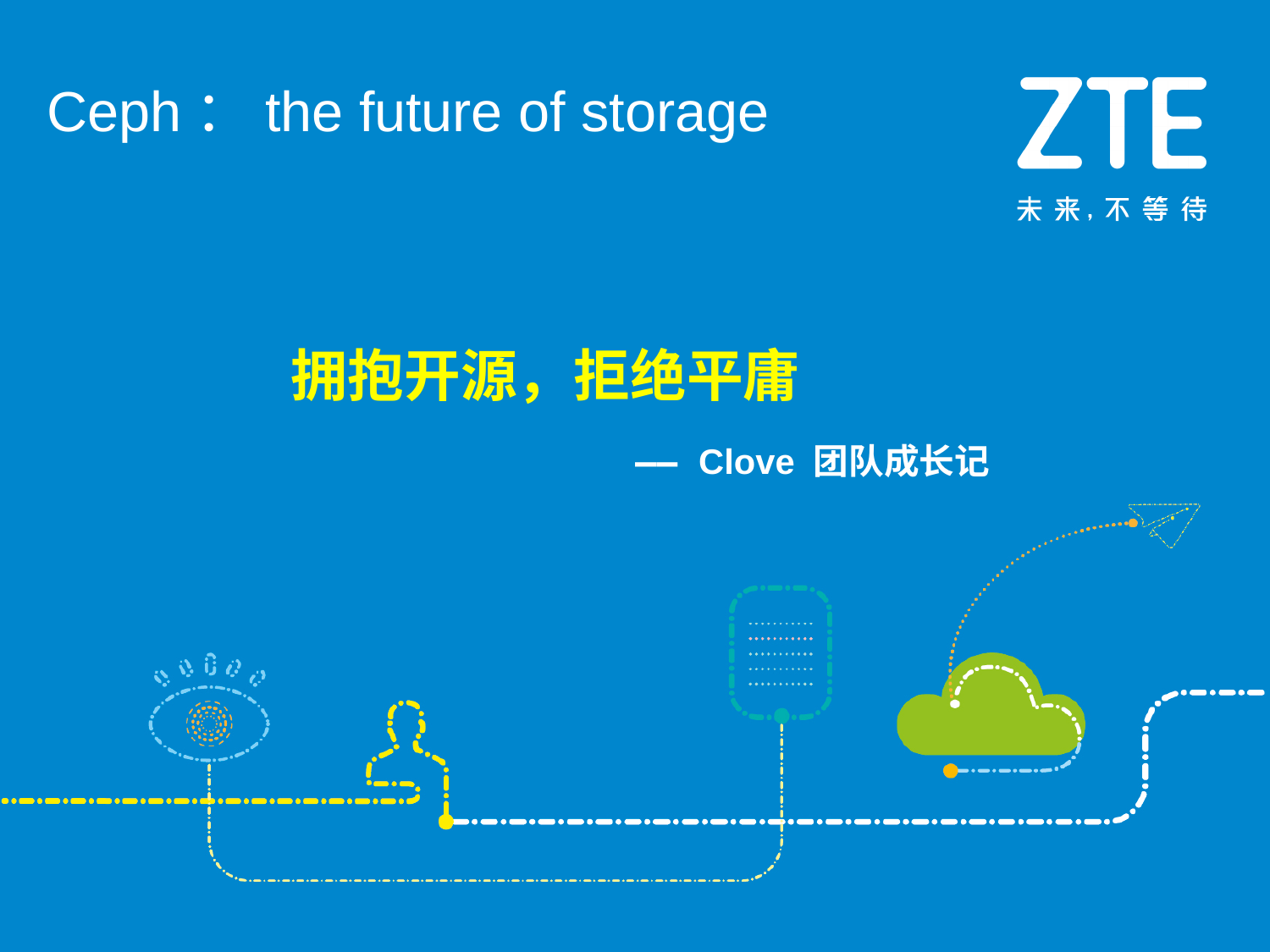

# Ceph：the future of storage
拥抱开源，拒绝平庸

—— Clove 团队成长记